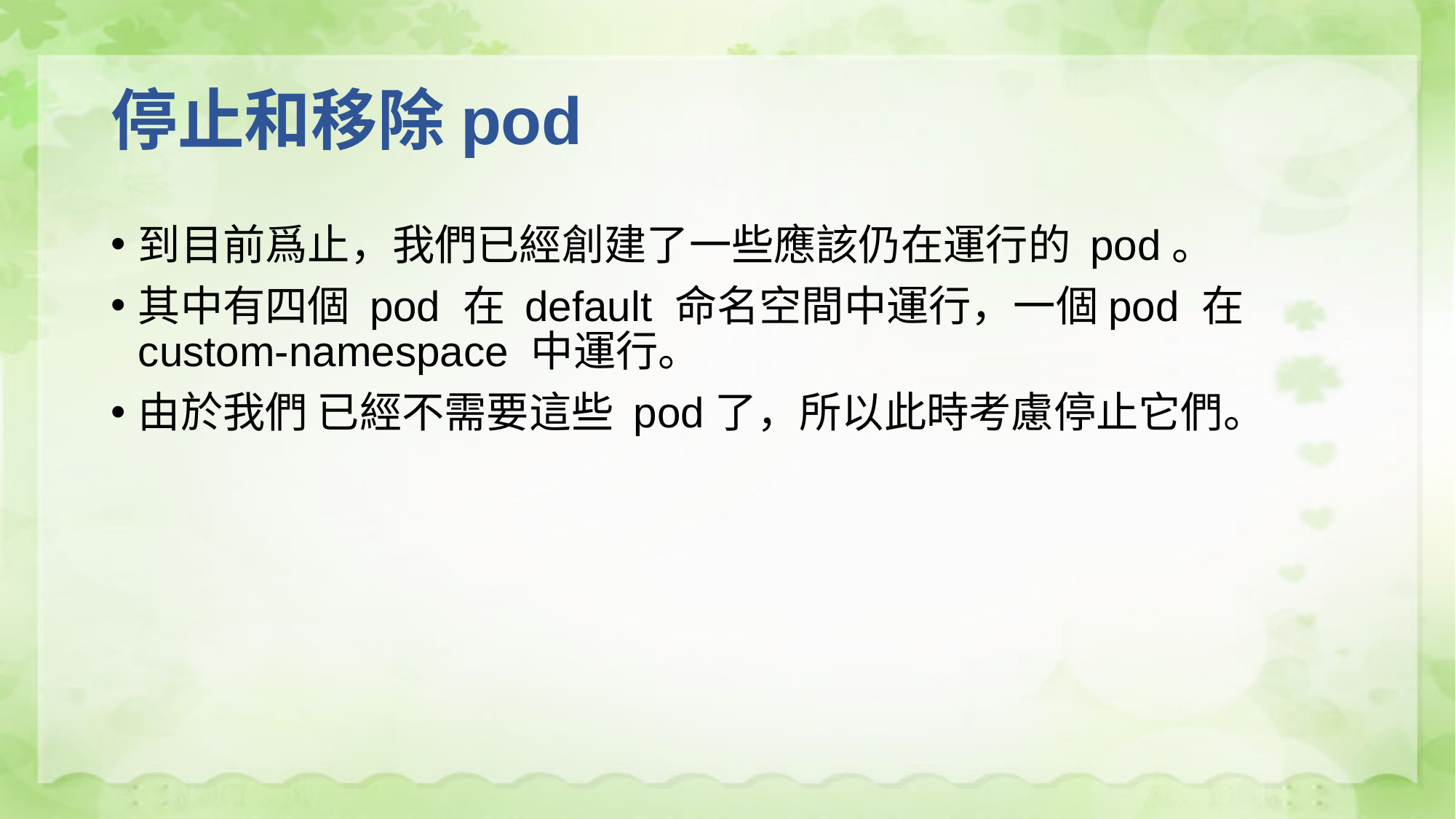

# 停止和移除pod
到目前爲止，我們已經創建了一些應該仍在運行的 pod。
其中有四個 pod 在 default 命名空間中運行，一個pod 在 custom-namespace 中運行。
由於我們 已經不需要這些 pod了，所以此時考慮停止它們。